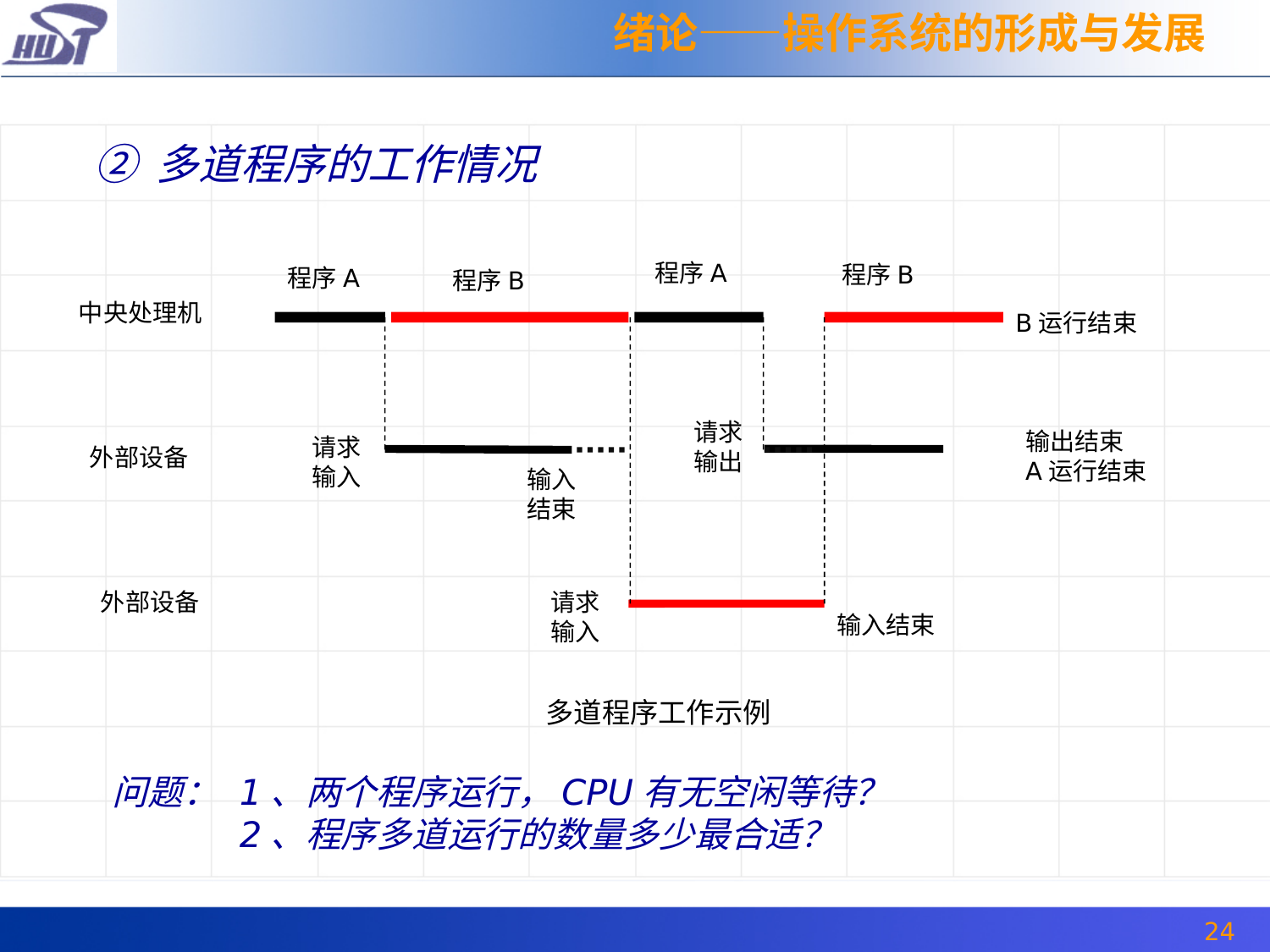

绪论——操作系统的形成与发展
② 多道程序的工作情况
程序A
程序B
程序A
程序B
中央处理机
B运行结束

请求
输出
输出结束
A运行结束
请求
输入
外部设备

输入
结束
外部设备
请求
输入

输入结束
多道程序工作示例
问题：	1、两个程序运行，CPU有无空闲等待？
	2、程序多道运行的数量多少最合适？
24